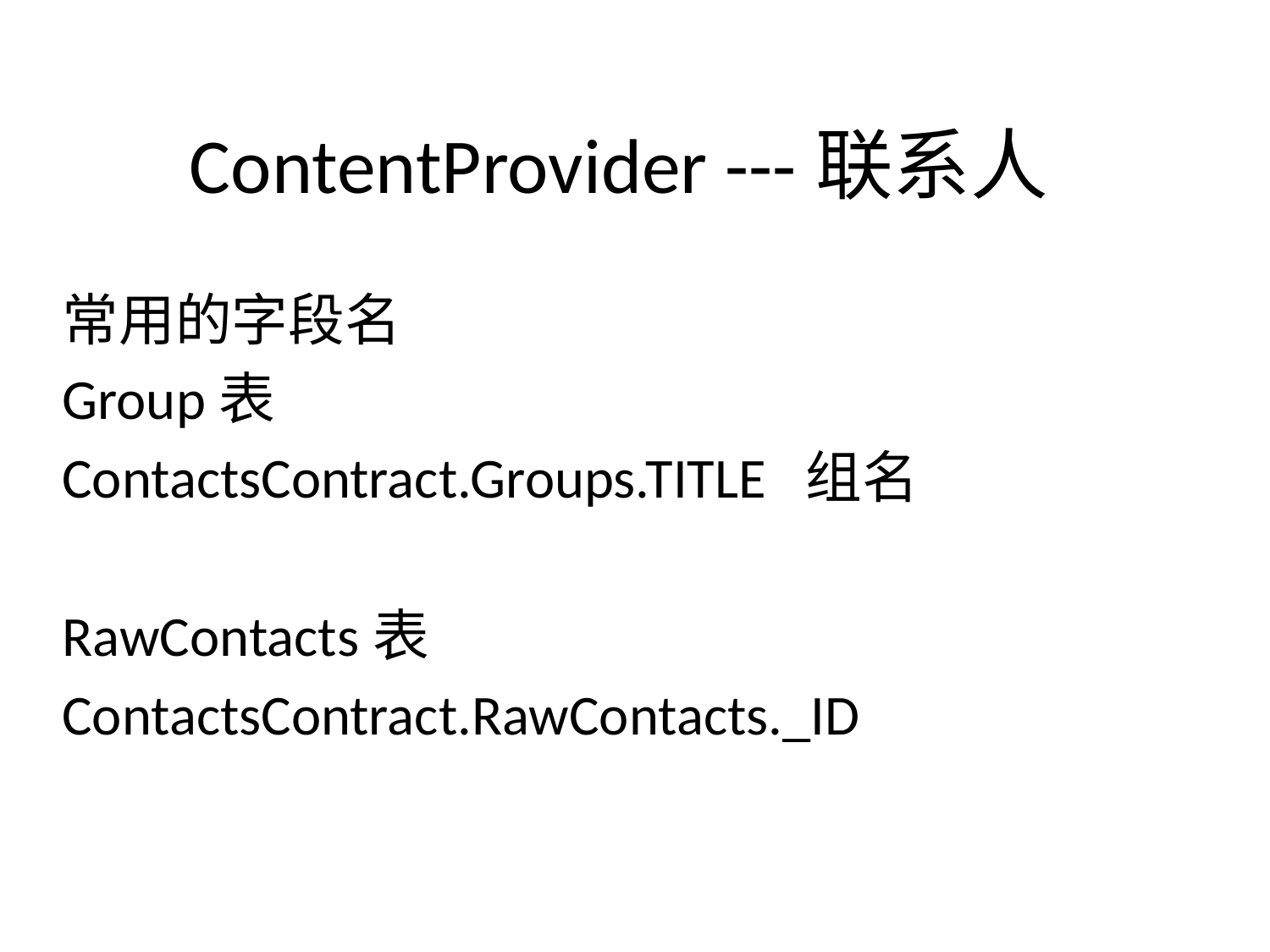

# ContentProvider ---联系人
常用的字段名
Group表
ContactsContract.Groups.TITLE  组名

RawContacts表
ContactsContract.RawContacts._ID